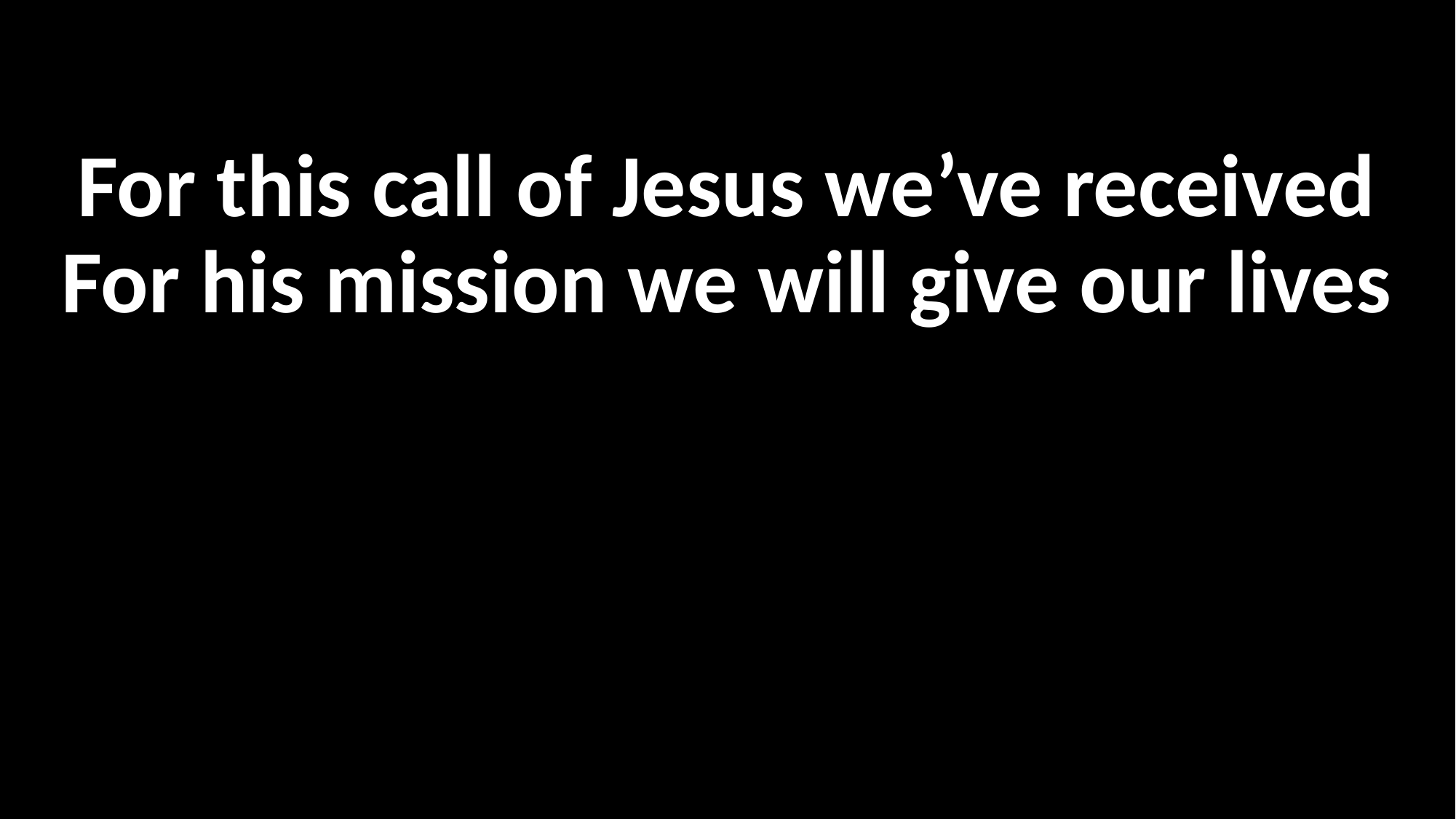

For this call of Jesus we’ve received
For his mission we will give our lives
# 이제 우리가 감당하리  주 예수께 받은 사명